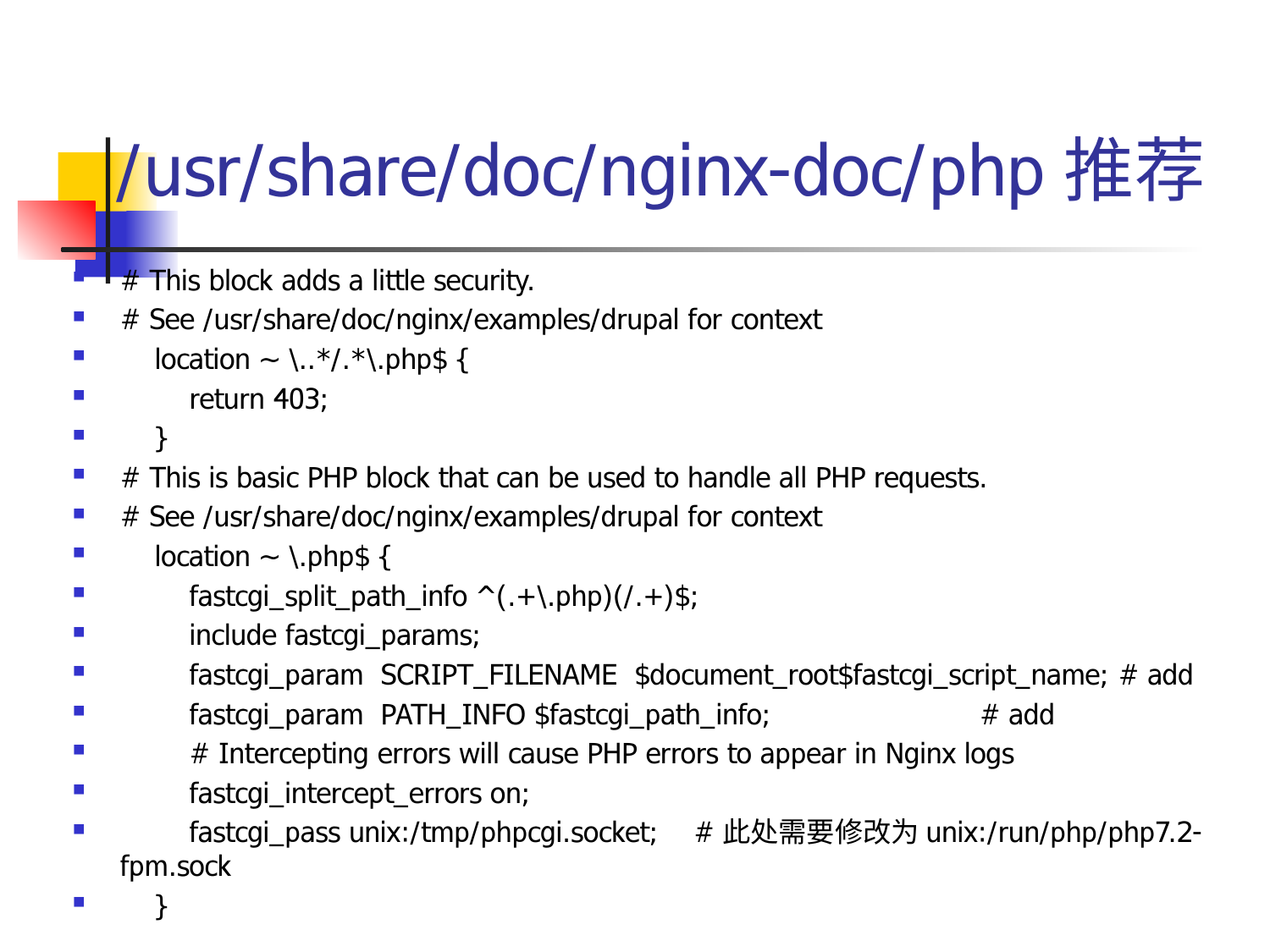

# /usr/share/doc/nginx-doc/php推荐
# This block adds a little security.
# See /usr/share/doc/nginx/examples/drupal for context
    location ~ \..*/.*\.php$ {
        return 403;
    }
# This is basic PHP block that can be used to handle all PHP requests.
# See /usr/share/doc/nginx/examples/drupal for context
    location ~ \.php$ {
        fastcgi_split_path_info ^(.+\.php)(/.+)$;
        include fastcgi_params;
        fastcgi_param  SCRIPT_FILENAME  $document_root$fastcgi_script_name; # add
        fastcgi_param  PATH_INFO $fastcgi_path_info;                        # add
        # Intercepting errors will cause PHP errors to appear in Nginx logs
        fastcgi_intercept_errors on;
        fastcgi_pass unix:/tmp/phpcgi.socket;    #此处需要修改为unix:/run/php/php7.2-fpm.sock
    }